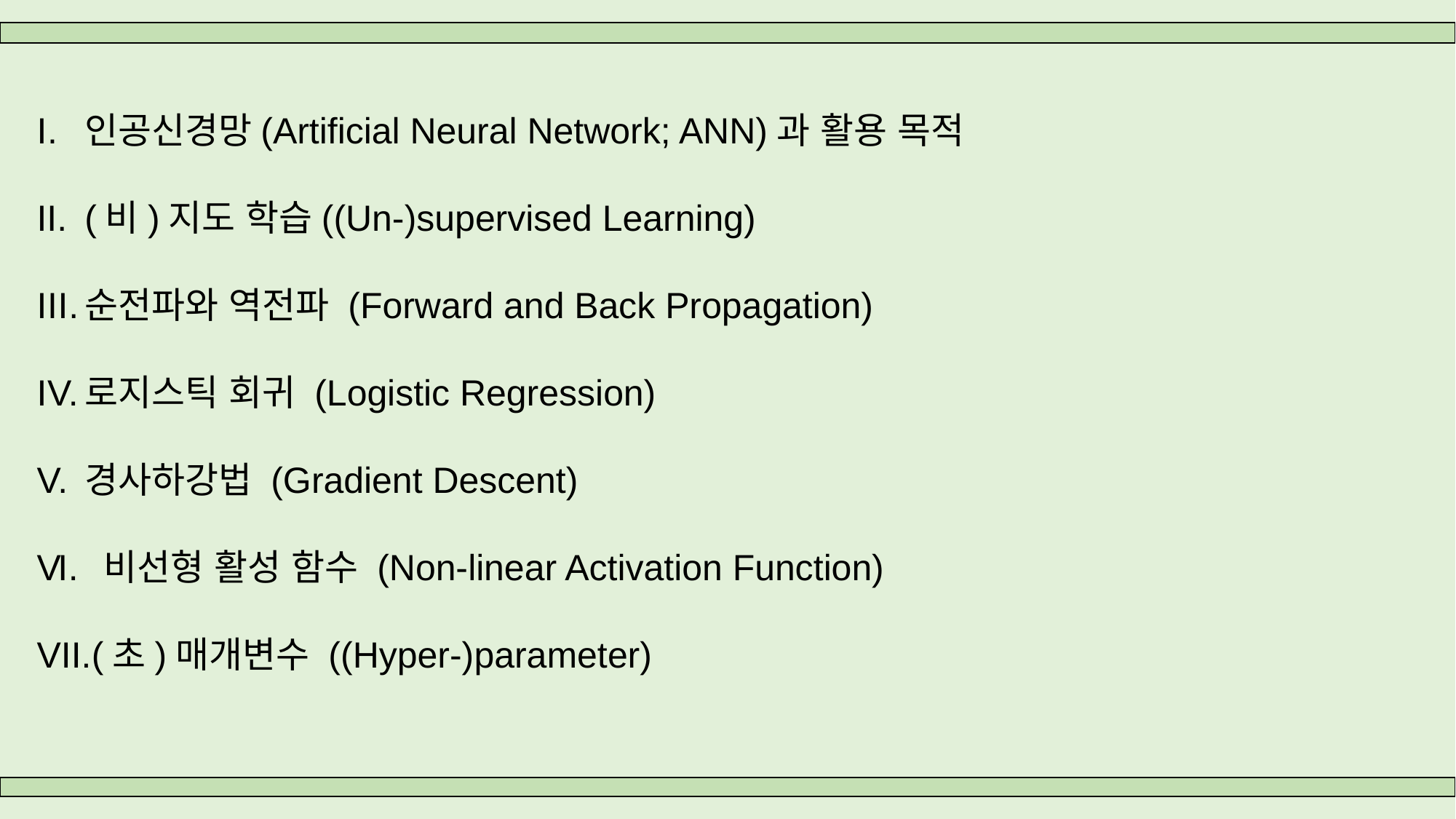

인공신경망(Artificial Neural Network; ANN)과 활용 목적

(비)지도 학습((Un-)supervised Learning)

순전파와 역전파 (Forward and Back Propagation)

로지스틱 회귀 (Logistic Regression)

경사하강법 (Gradient Descent)

 비선형 활성 함수 (Non-linear Activation Function)

(초)매개변수 ((Hyper-)parameter)